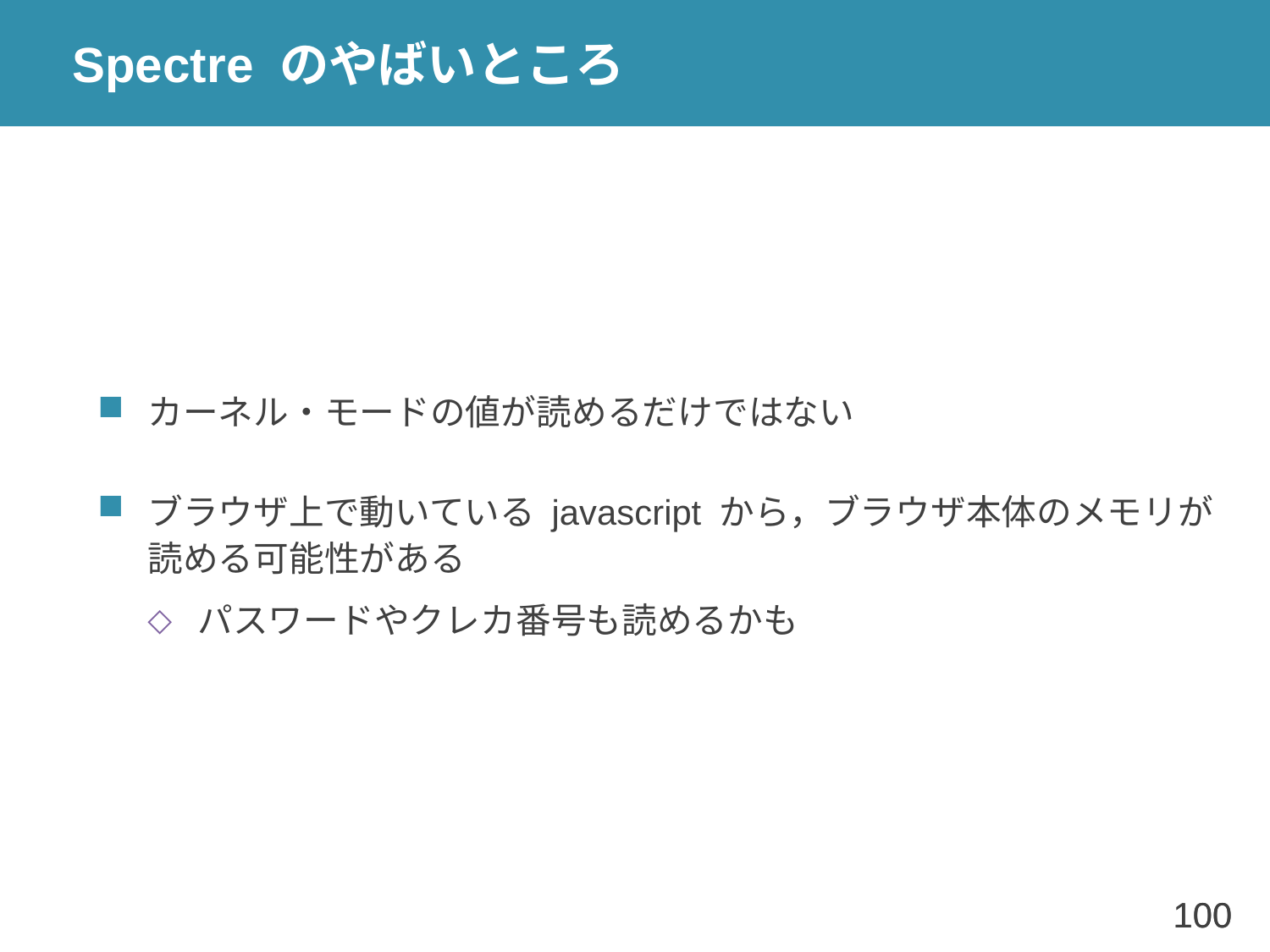

# Spectre のやばいところ
カーネル・モードの値が読めるだけではない
ブラウザ上で動いている javascript から，ブラウザ本体のメモリが読める可能性がある
パスワードやクレカ番号も読めるかも